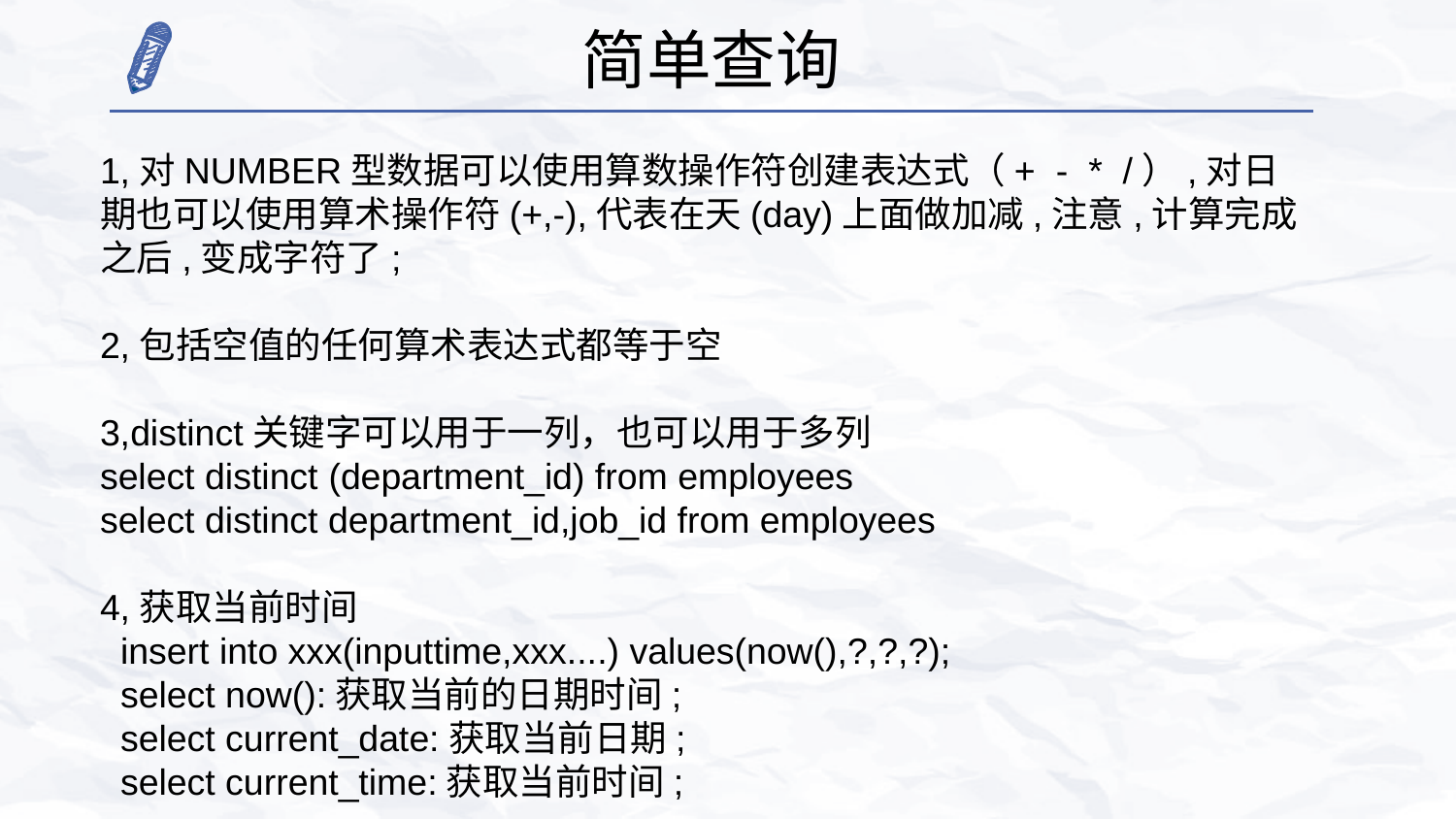

简单查询

1,对NUMBER型数据可以使用算数操作符创建表达式（+  -  *  /）,对日期也可以使用算术操作符(+,-),代表在天(day)上面做加减,注意,计算完成之后,变成字符了;

2,包括空值的任何算术表达式都等于空

3,distinct关键字可以用于一列，也可以用于多列
select distinct (department_id) from employees
select distinct department_id,job_id from employees

4,获取当前时间
  insert into xxx(inputtime,xxx....) values(now(),?,?,?);
  select now():获取当前的日期时间;
  select current_date:获取当前日期;
  select current_time:获取当前时间;